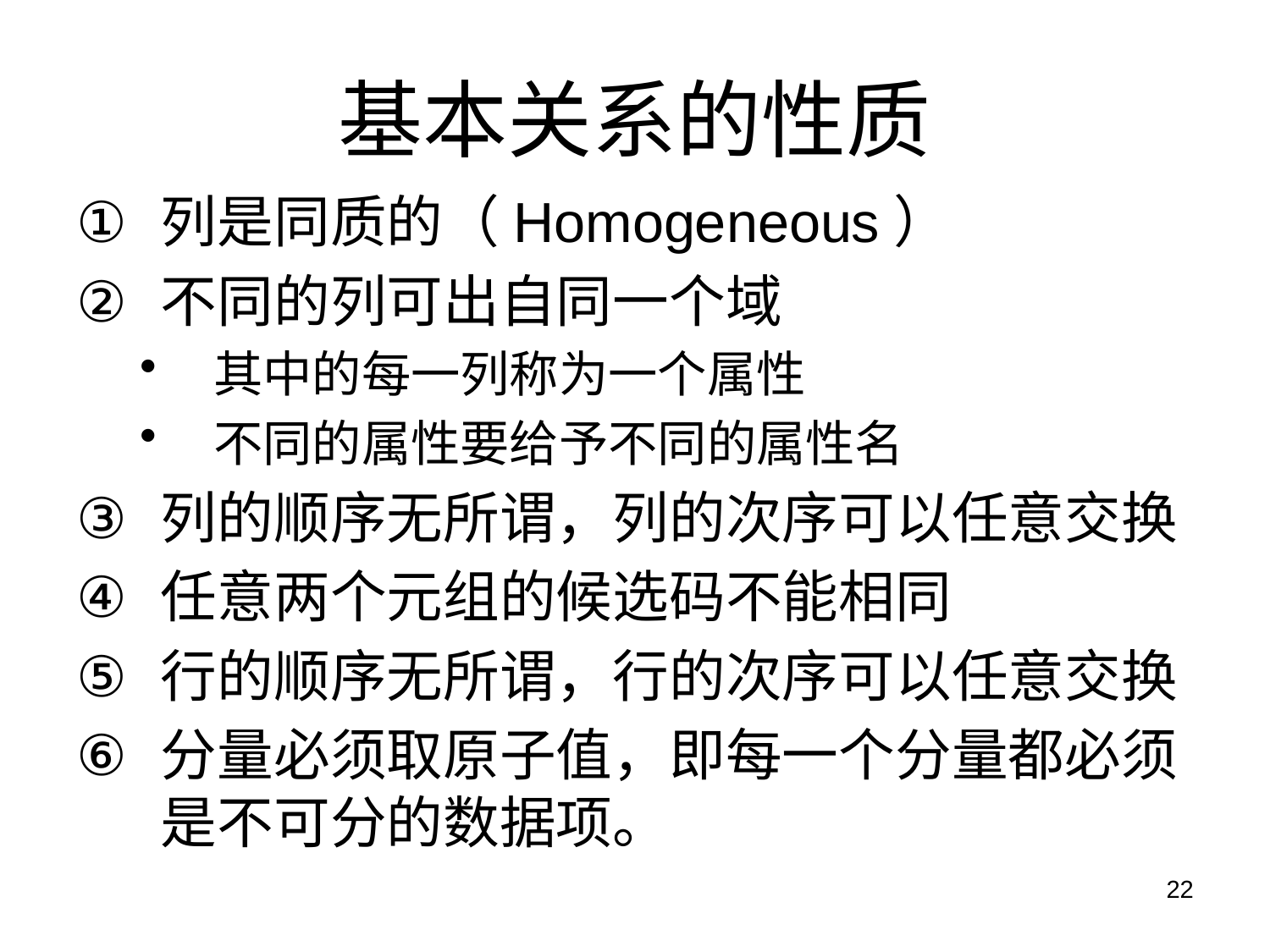

# 基本关系的性质
列是同质的（Homogeneous）
不同的列可出自同一个域
其中的每一列称为一个属性
不同的属性要给予不同的属性名
列的顺序无所谓，列的次序可以任意交换
任意两个元组的候选码不能相同
行的顺序无所谓，行的次序可以任意交换
分量必须取原子值，即每一个分量都必须是不可分的数据项。
22